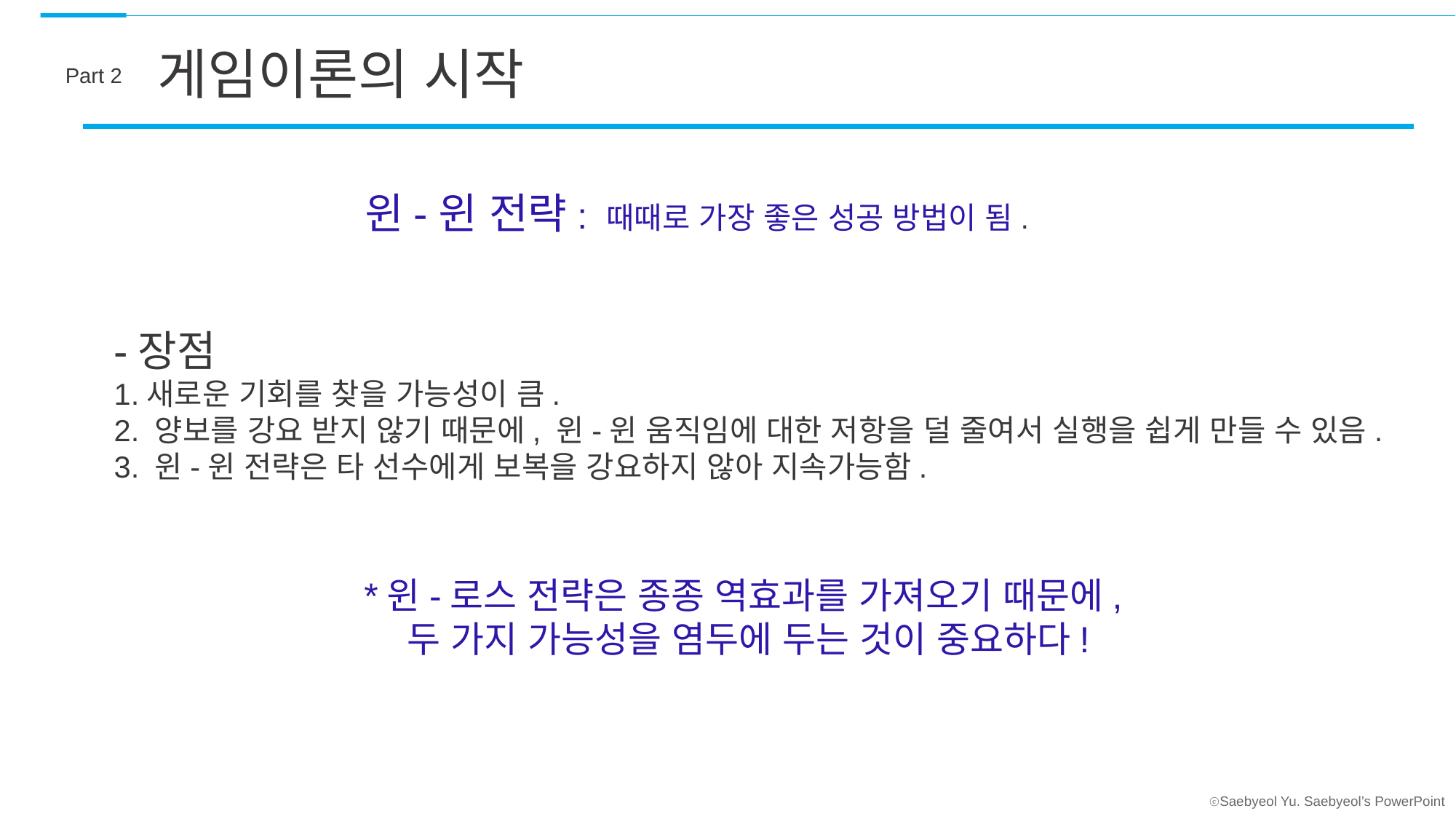

게임이론의 시작
Part 2
윈-윈 전략: 때때로 가장 좋은 성공 방법이 됨.

-장점
1.새로운 기회를 찾을 가능성이 큼.
2. 양보를 강요 받지 않기 때문에, 윈-윈 움직임에 대한 저항을 덜 줄여서 실행을 쉽게 만들 수 있음.
3. 윈-윈 전략은 타 선수에게 보복을 강요하지 않아 지속가능함.

*윈-로스 전략은 종종 역효과를 가져오기 때문에,
두 가지 가능성을 염두에 두는 것이 중요하다!